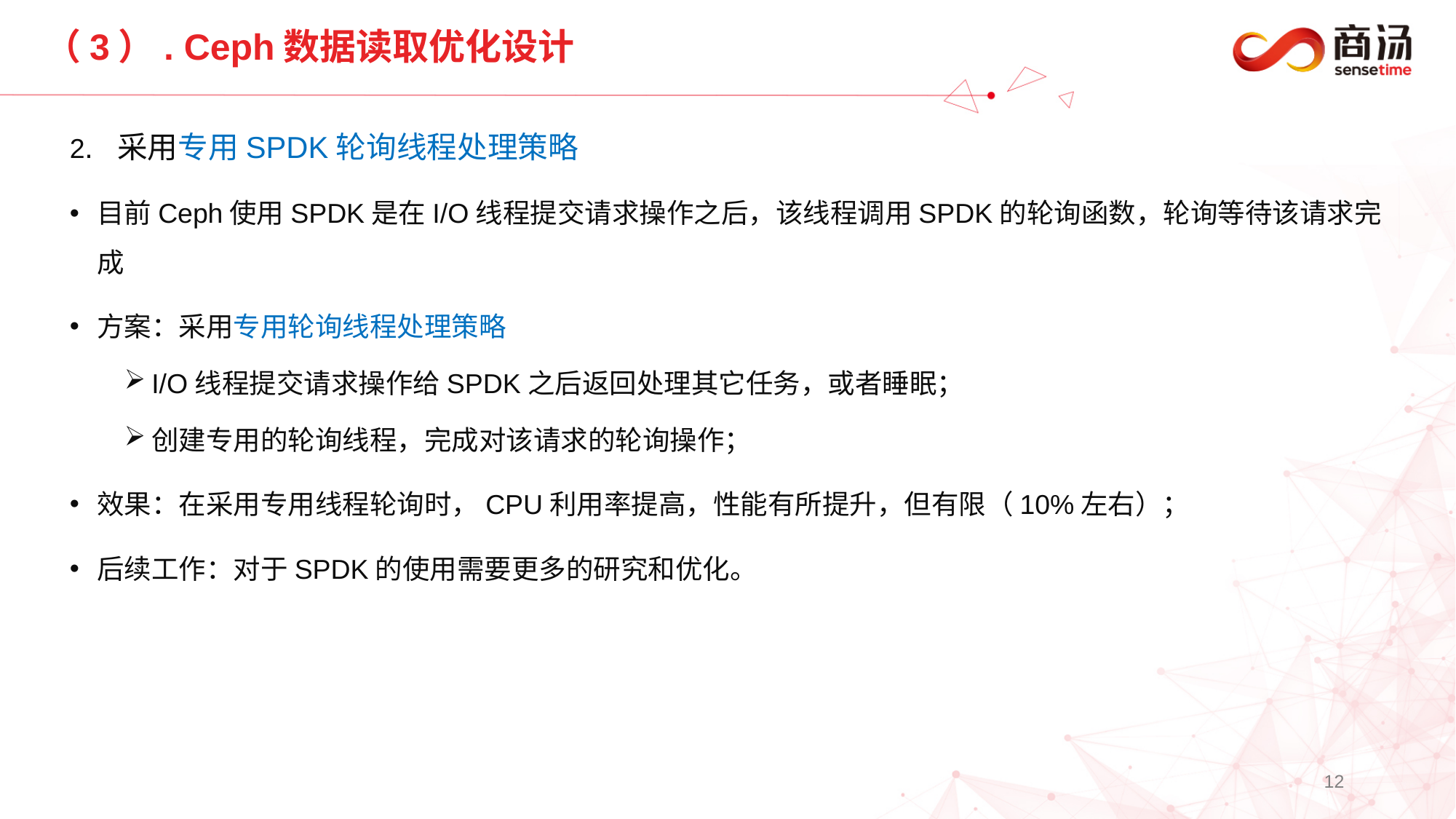

# （3）. Ceph数据读取优化设计
2.  采用专用SPDK轮询线程处理策略
目前Ceph使用SPDK是在I/O线程提交请求操作之后，该线程调用SPDK的轮询函数，轮询等待该请求完成
方案：采用专用轮询线程处理策略
I/O线程提交请求操作给SPDK之后返回处理其它任务，或者睡眠；
创建专用的轮询线程，完成对该请求的轮询操作；
效果：在采用专用线程轮询时，CPU利用率提高，性能有所提升，但有限（10%左右）；
后续工作：对于SPDK的使用需要更多的研究和优化。

12